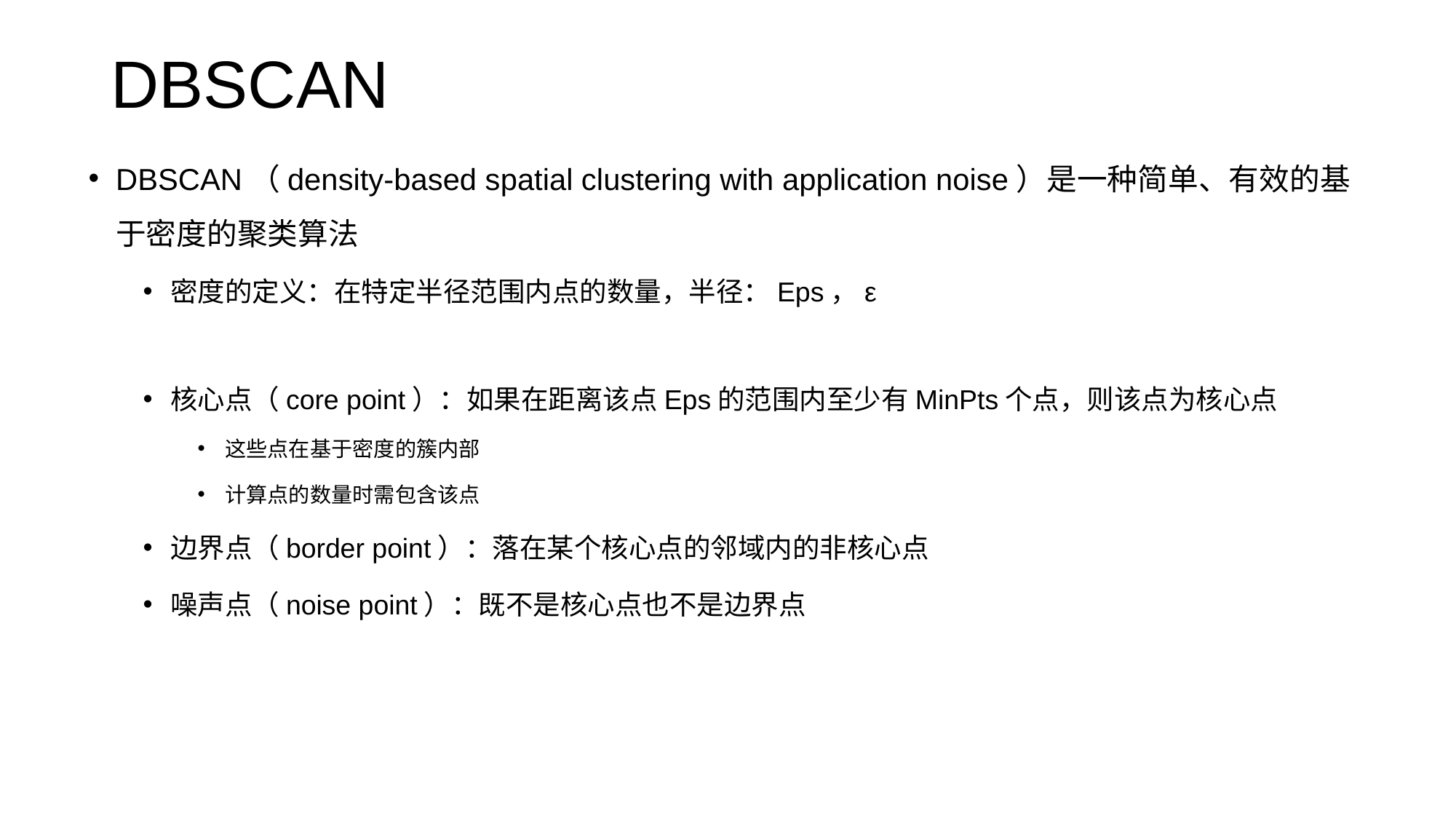

# DBSCAN
DBSCAN（density-based spatial clustering with application noise）是一种简单、有效的基于密度的聚类算法
密度的定义：在特定半径范围内点的数量，半径：Eps，ε

核心点（core point）：如果在距离该点Eps的范围内至少有MinPts个点，则该点为核心点
这些点在基于密度的簇内部
计算点的数量时需包含该点
边界点（border point）：落在某个核心点的邻域内的非核心点
噪声点（noise point）：既不是核心点也不是边界点